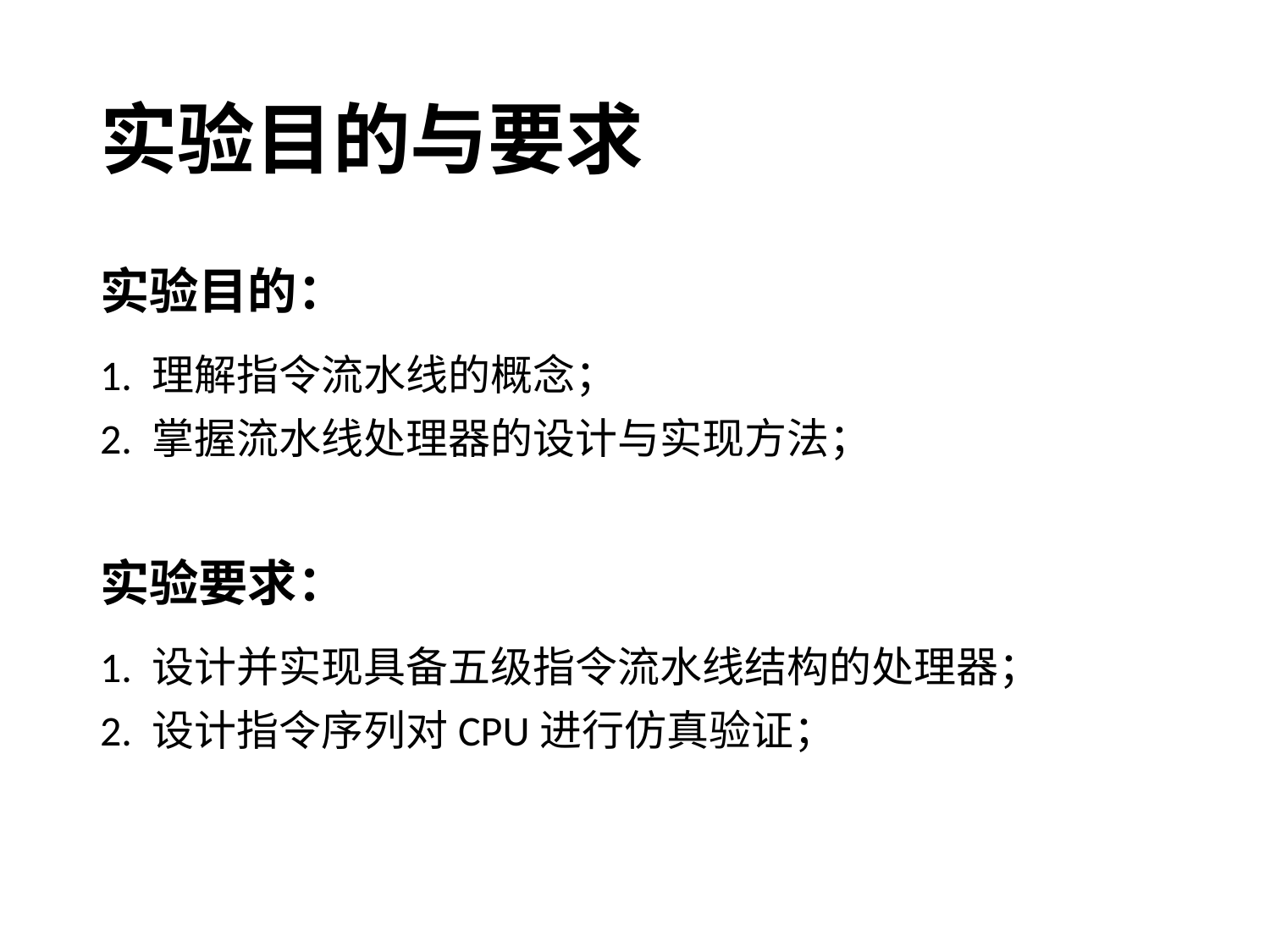

# 实验目的与要求
实验目的：
1. 理解指令流水线的概念；
2. 掌握流水线处理器的设计与实现方法；

实验要求：
1. 设计并实现具备五级指令流水线结构的处理器；
2. 设计指令序列对CPU进行仿真验证；